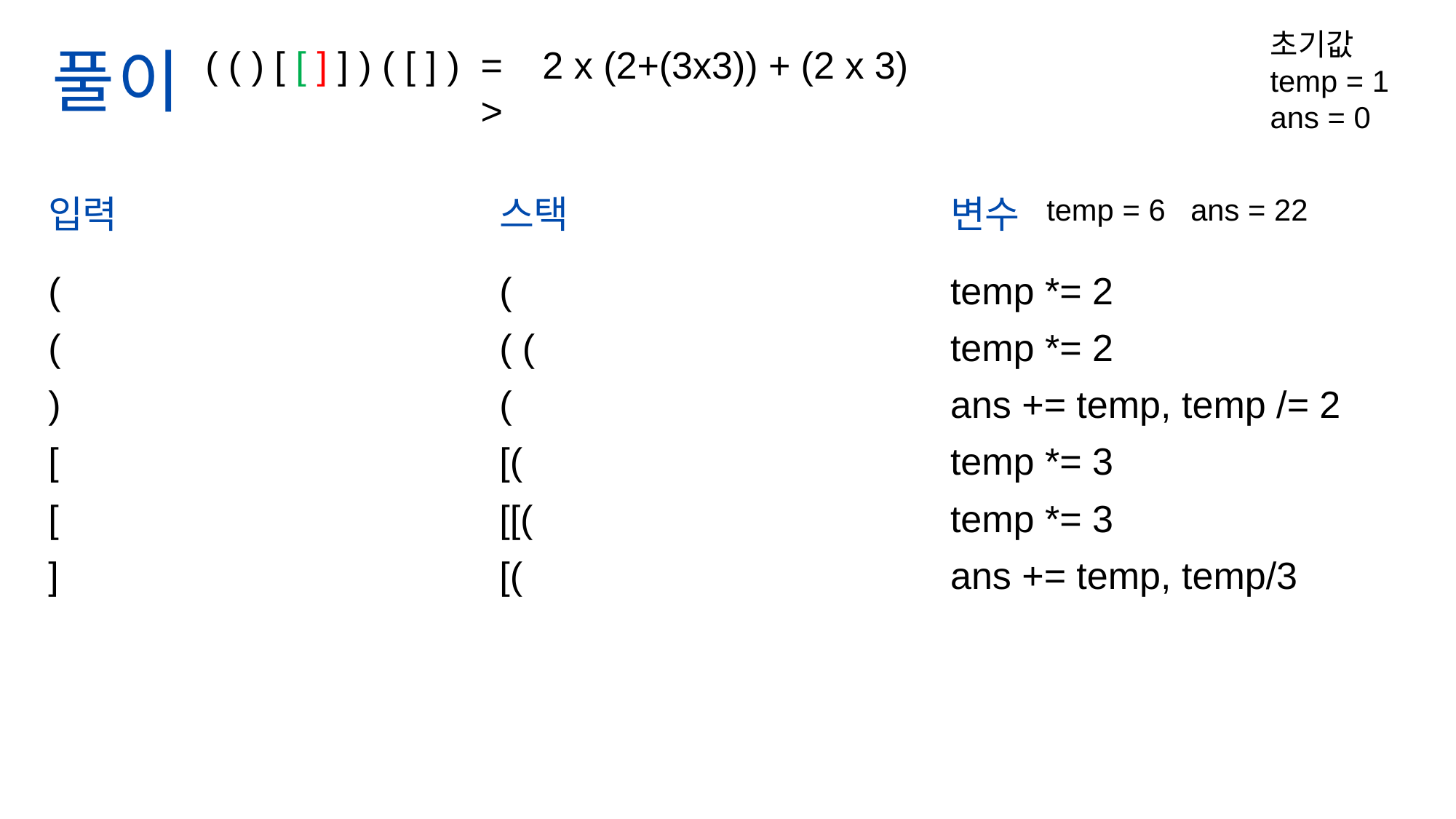

풀이
초기값
temp = 1
ans = 0
( ( ) [ [ ] ] ) ( [ ] )
=>
2 x (2+(3x3)) + (2 x 3)
입력
스택
변수
temp = 6   ans = 22
(
(
temp *= 2
(
( (
temp *= 2
)
(
ans += temp, temp /= 2
[
[(
temp *= 3
[
[[(
temp *= 3
]
[(
ans += temp, temp/3